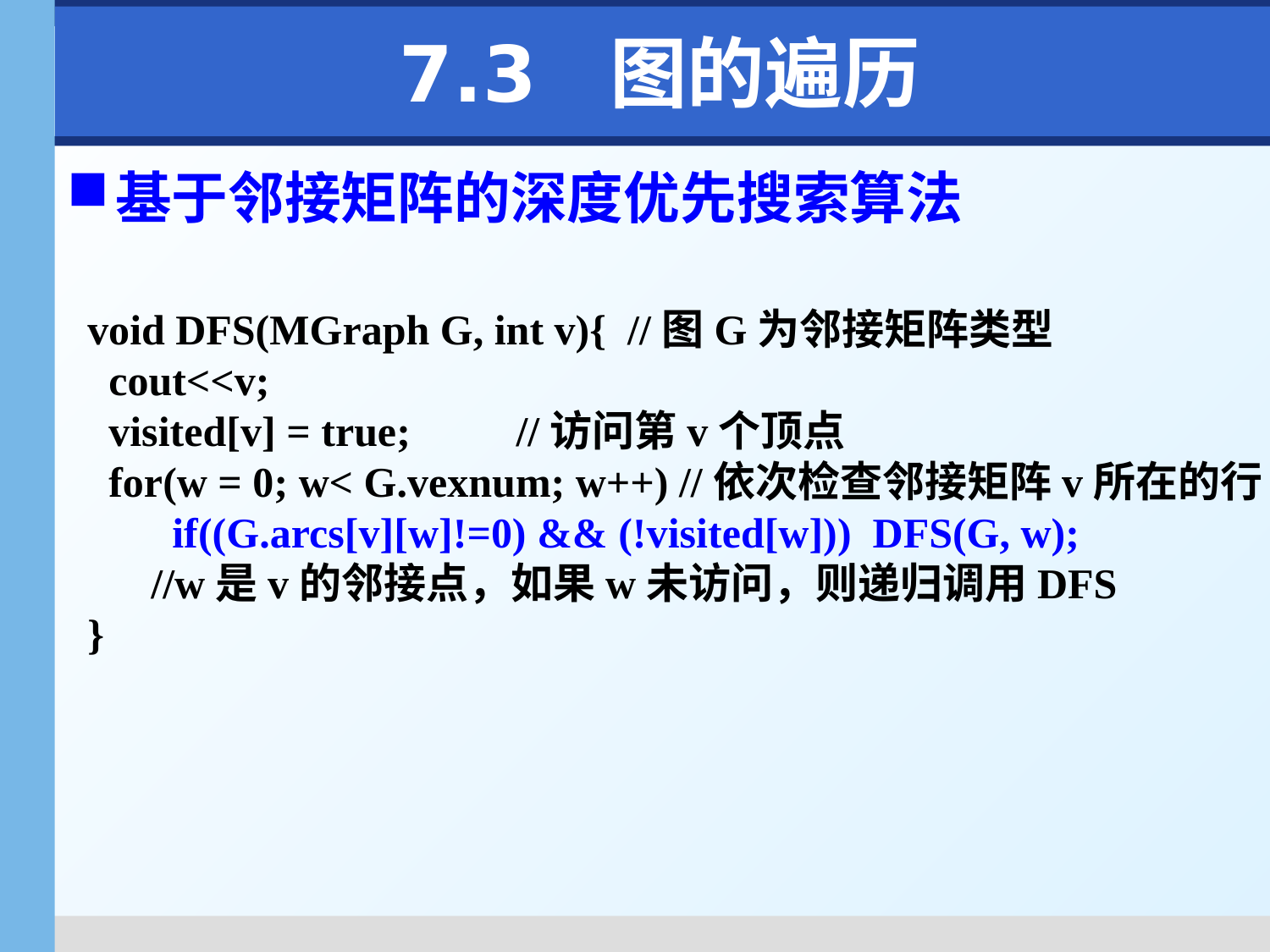

# 7.3  图的遍历
基于邻接矩阵的深度优先搜索算法
void DFS(MGraph G, int v){  //图G为邻接矩阵类型
  cout<<v;
  visited[v] = true;  	//访问第v个顶点
  for(w = 0; w< G.vexnum; w++) //依次检查邻接矩阵v所在的行
        if((G.arcs[v][w]!=0) && (!visited[w]))  DFS(G, w);
      //w是v的邻接点，如果w未访问，则递归调用DFS
}